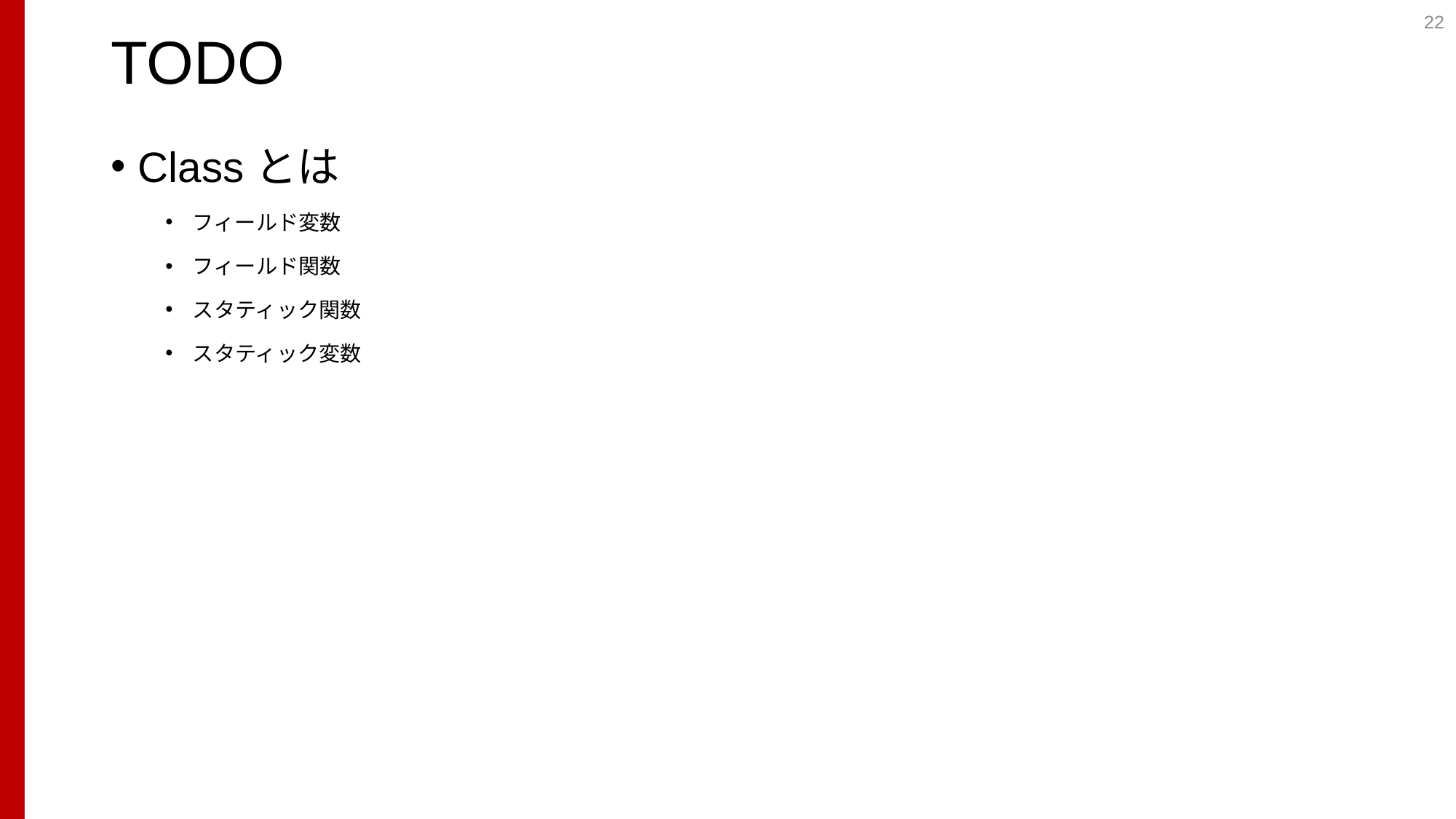

22
# TODO
Classとは
フィールド変数
フィールド関数
スタティック関数
スタティック変数